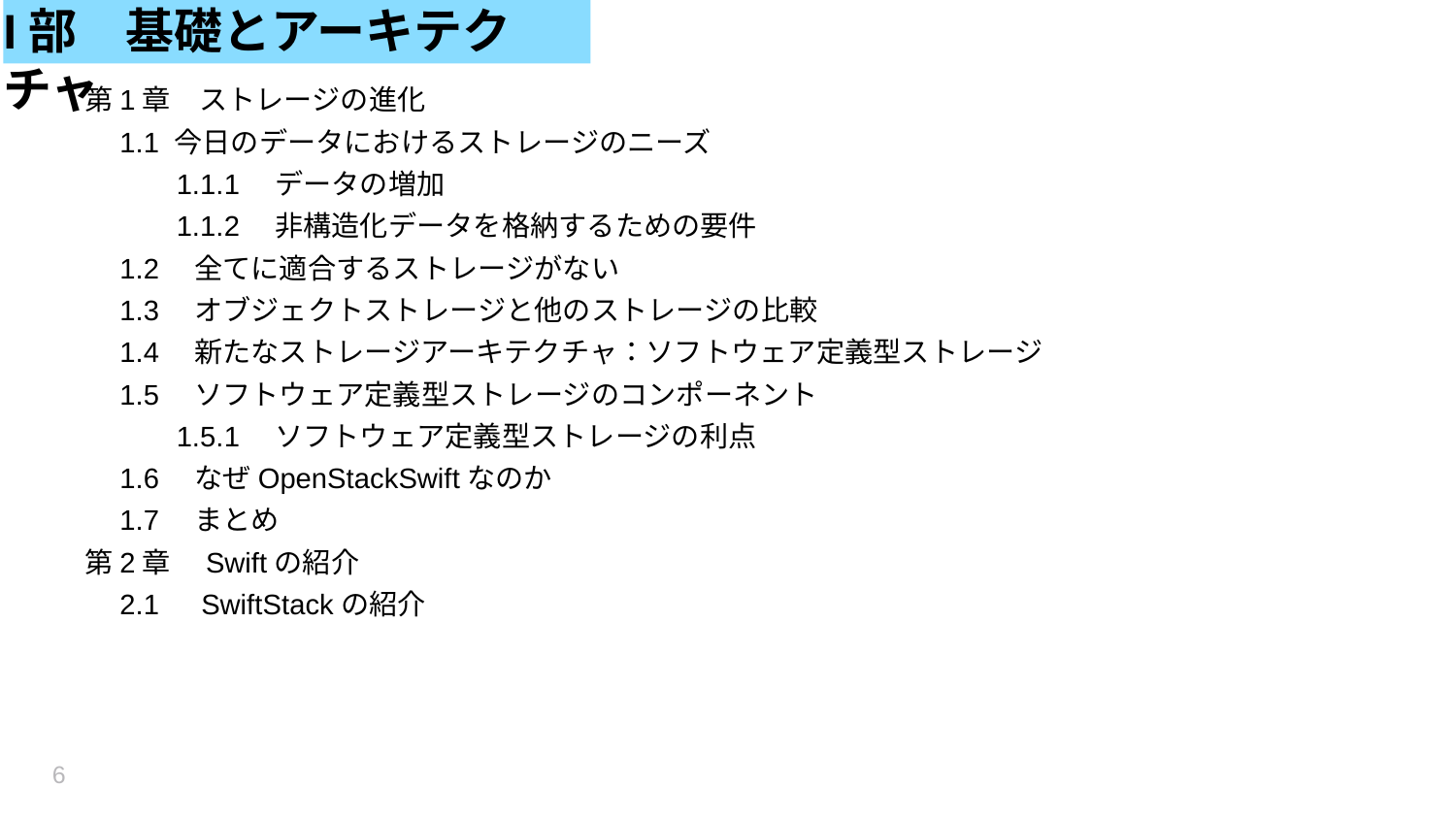

# I部　基礎とアーキテクチャ

　第1章　ストレージの進化
　　1.1 今日のデータにおけるストレージのニーズ
　　　　1.1.1　データの増加
　　　　1.1.2　非構造化データを格納するための要件
　　1.2　全てに適合するストレージがない
　　1.3　オブジェクトストレージと他のストレージの比較
　　1.4　新たなストレージアーキテクチャ：ソフトウェア定義型ストレージ
　　1.5　ソフトウェア定義型ストレージのコンポーネント
　　　　1.5.1　ソフトウェア定義型ストレージの利点
　　1.6　なぜOpenStackSwiftなのか
　　1.7　まとめ
　第2章　Swiftの紹介
　　2.1　SwiftStackの紹介